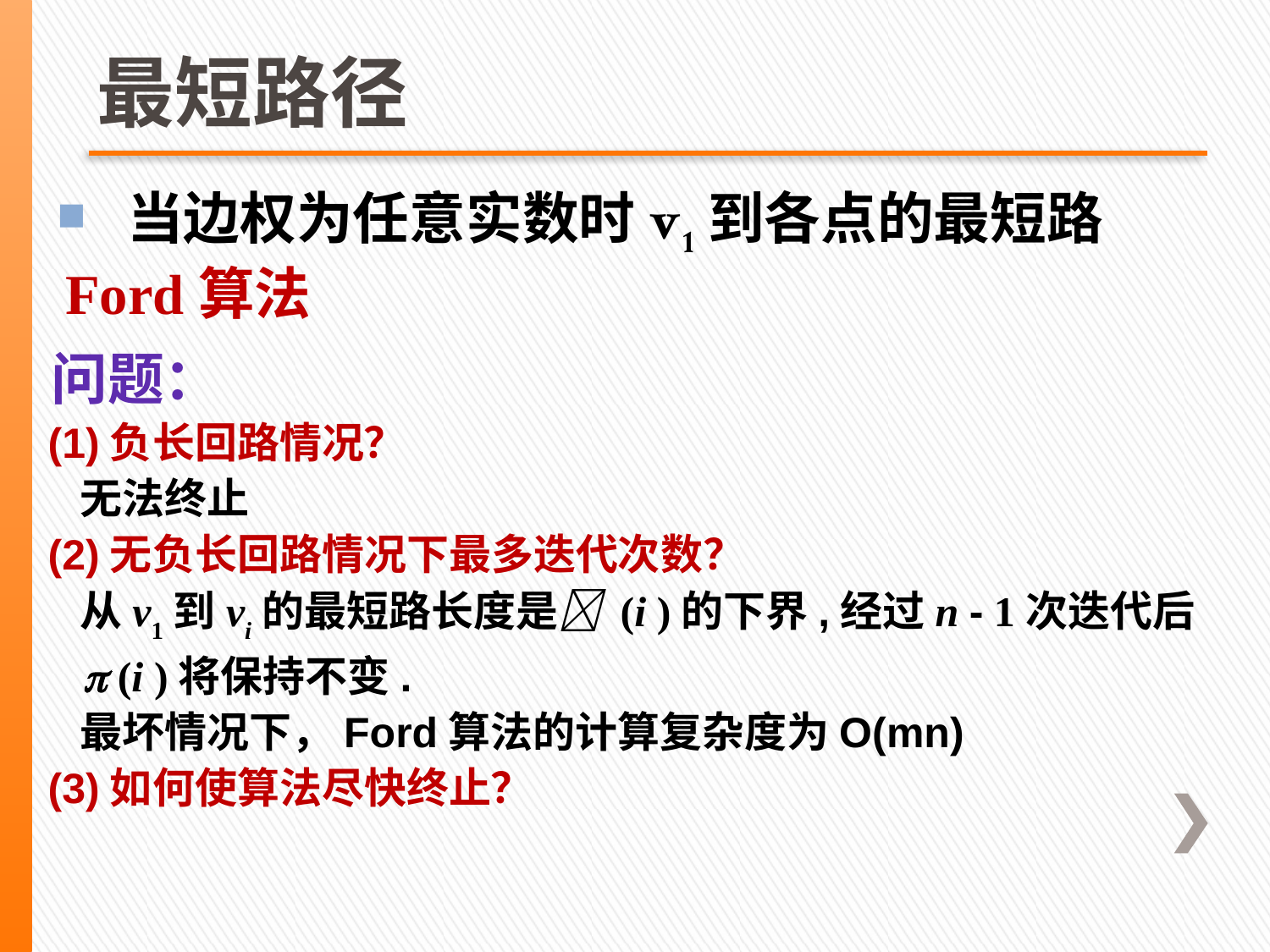

# 最短路径
  当边权为任意实数时v1到各点的最短路
     Ford算法
   问题：
   (1)负长回路情况？
      无法终止
   (2)无负长回路情况下最多迭代次数？
      从v1到vi的最短路长度是π (i )的下界,经过n - 1次迭代后
      π (i )将保持不变.
      最坏情况下，Ford算法的计算复杂度为O(mn)
   (3)如何使算法尽快终止？